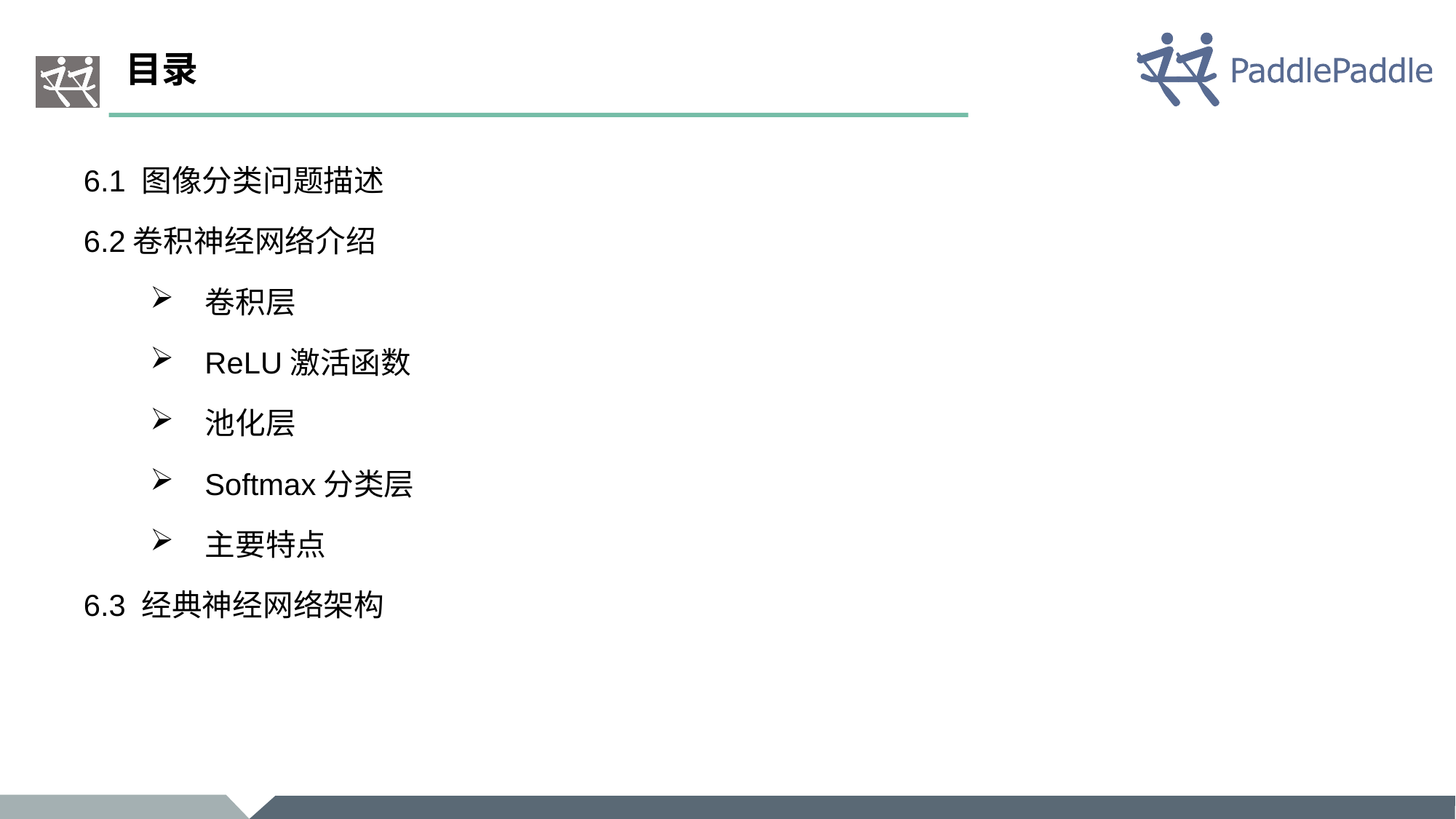

# 目录
6.1 图像分类问题描述
6.2卷积神经网络介绍
卷积层
ReLU激活函数
池化层
Softmax分类层
主要特点
6.3 经典神经网络架构